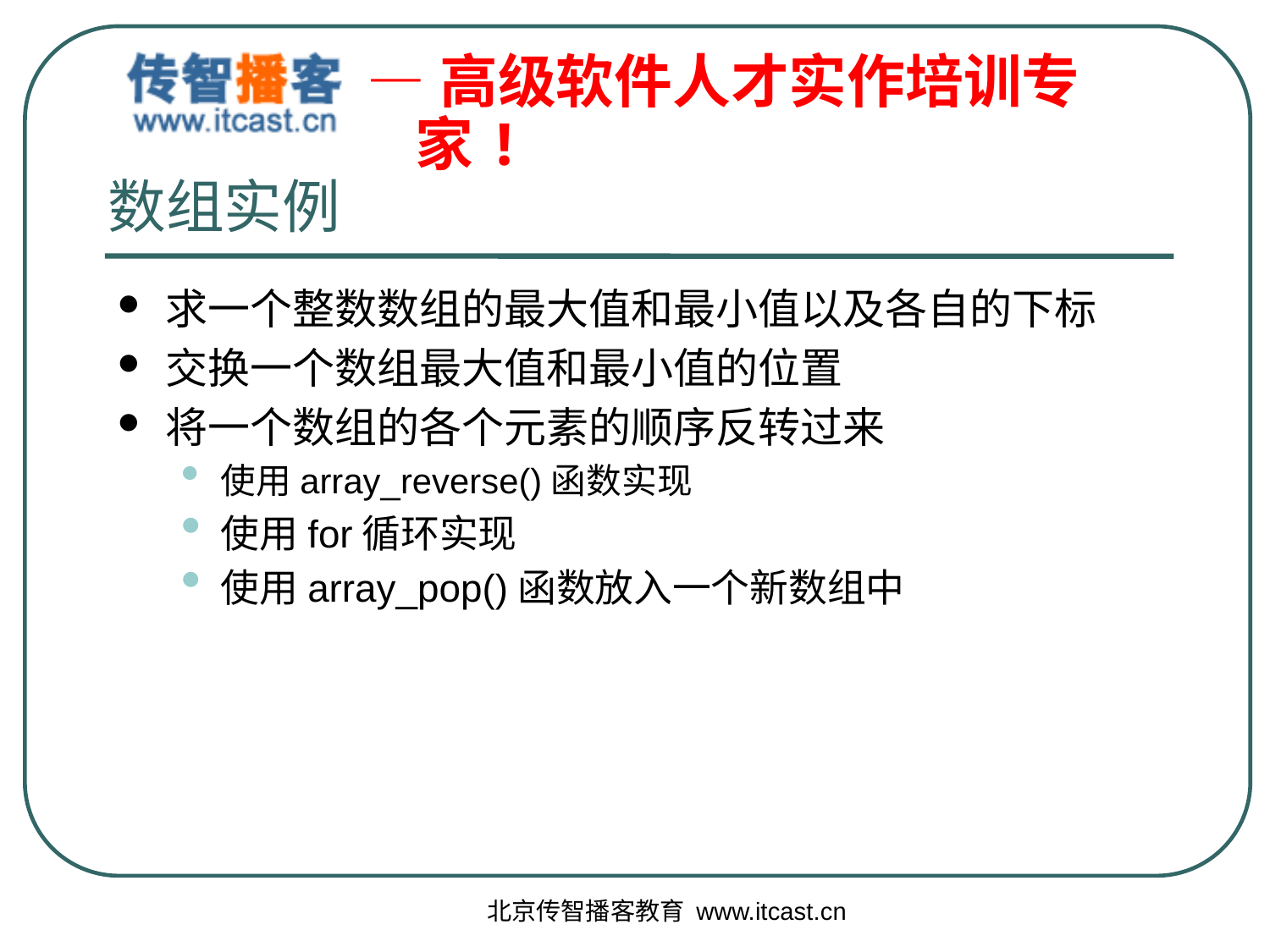

# 数组实例
求一个整数数组的最大值和最小值以及各自的下标
交换一个数组最大值和最小值的位置
将一个数组的各个元素的顺序反转过来
使用array_reverse()函数实现
使用for循环实现
使用array_pop()函数放入一个新数组中